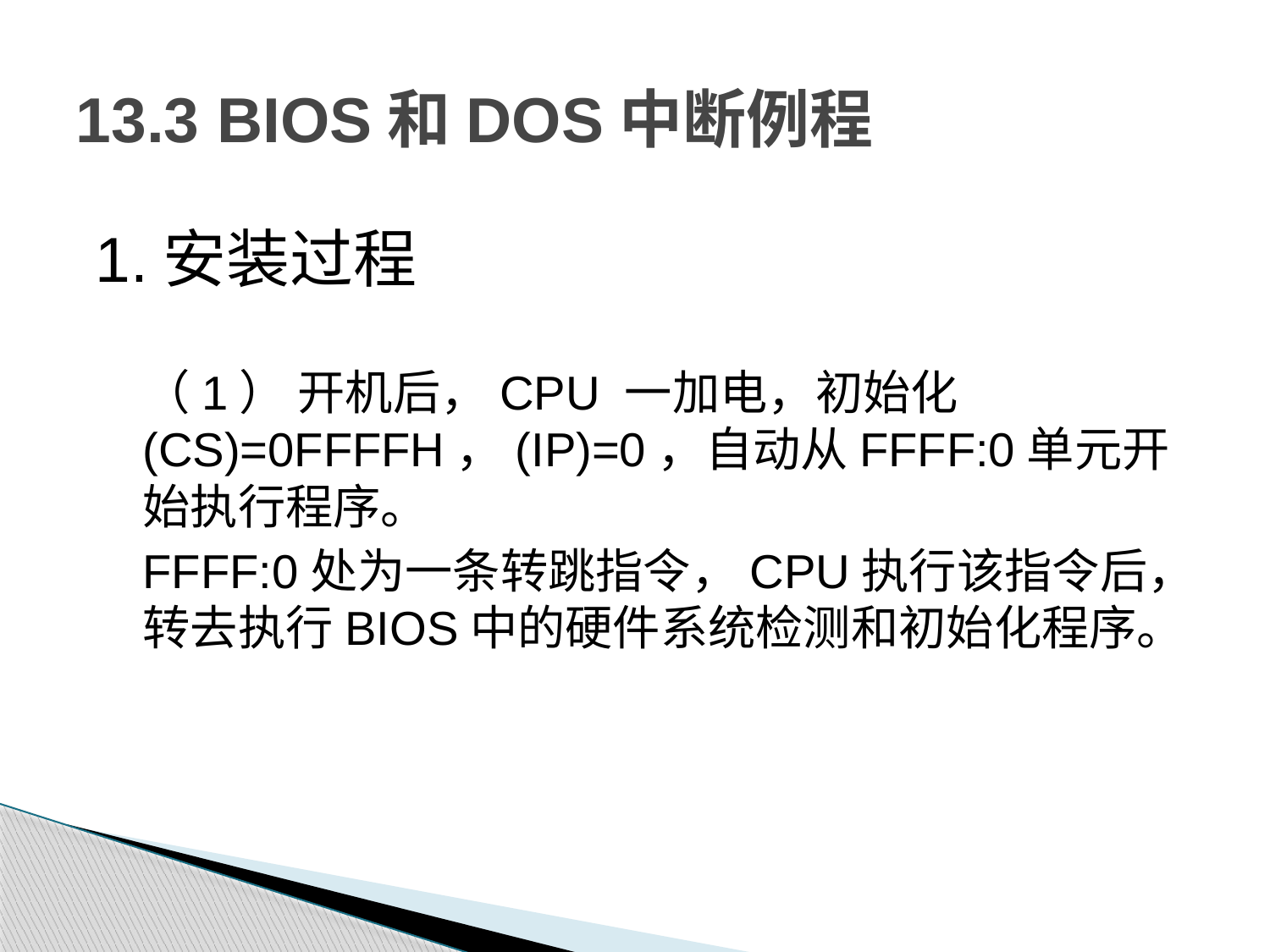

13.3 BIOS和DOS中断例程
1.安装过程
（1） 开机后，CPU 一加电，初始化(CS)=0FFFFH，(IP)=0，自动从FFFF:0单元开始执行程序。
FFFF:0处为一条转跳指令，CPU执行该指令后，转去执行BIOS中的硬件系统检测和初始化程序。